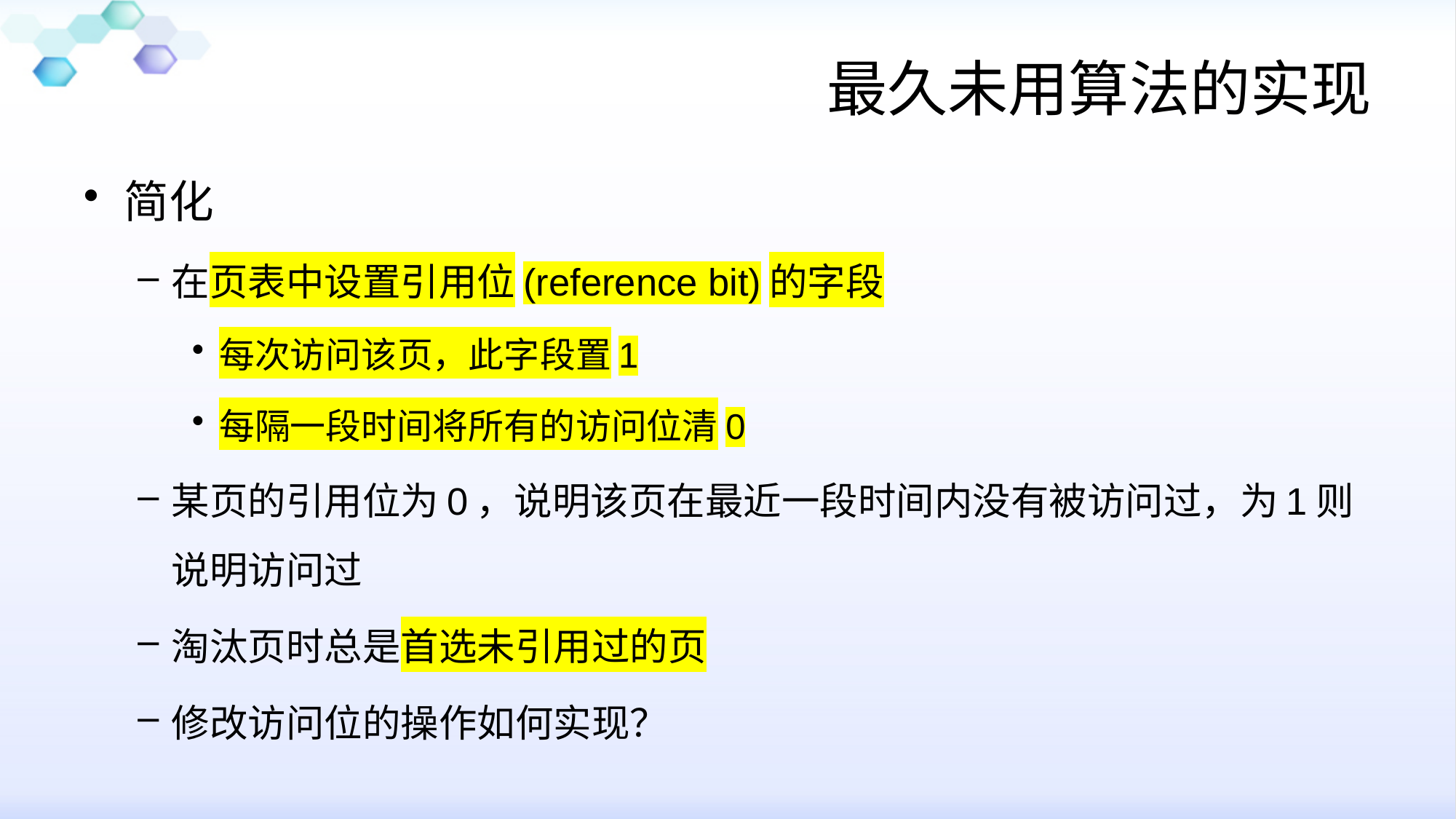

# 最久未用算法的实现
简化
在页表中设置引用位(reference bit)的字段
每次访问该页，此字段置1
每隔一段时间将所有的访问位清0
某页的引用位为0，说明该页在最近一段时间内没有被访问过，为1则说明访问过
淘汰页时总是首选未引用过的页
修改访问位的操作如何实现？